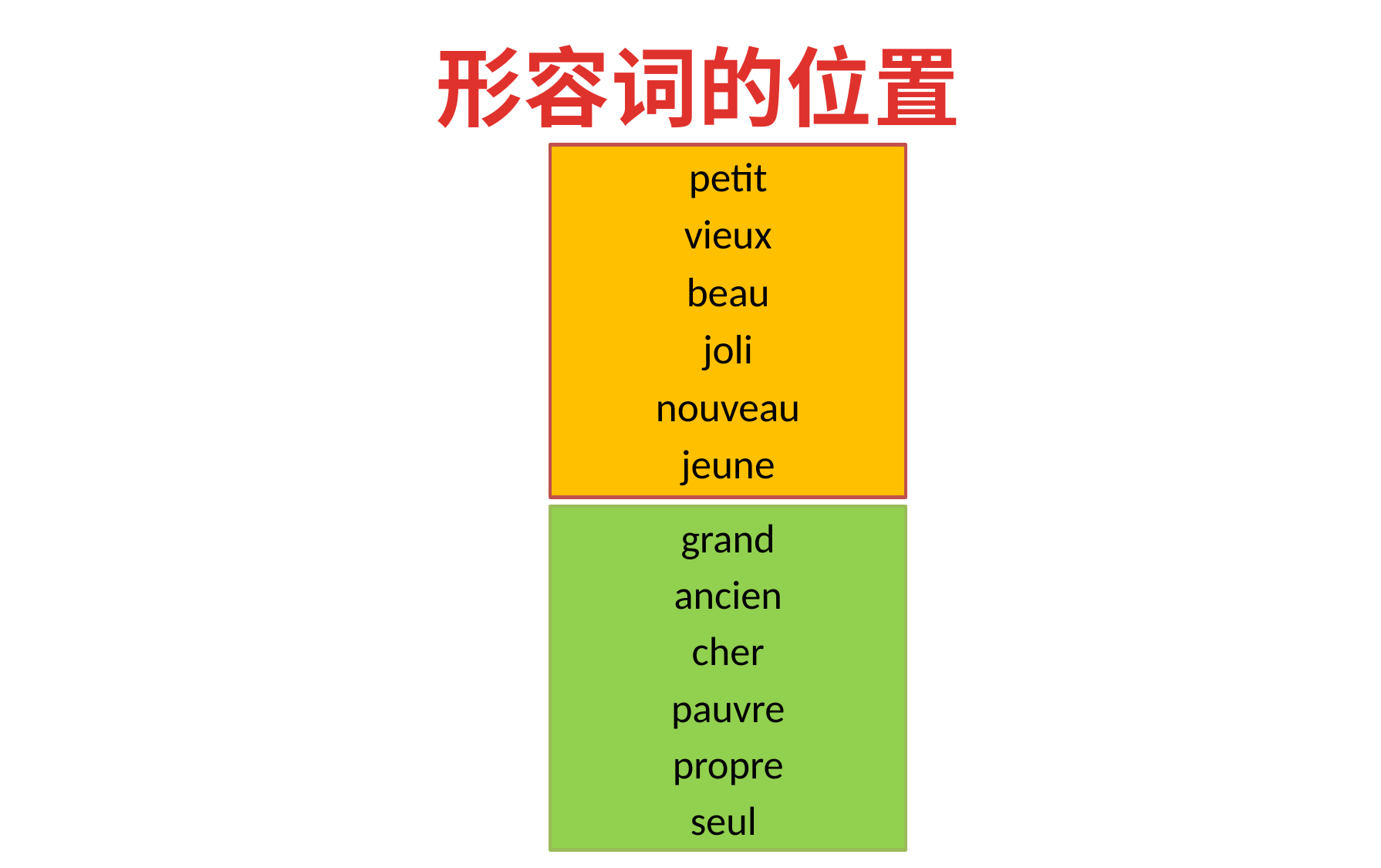

形容词的位置
#
petit
vieux
beau
joli
nouveau
jeune

grand
ancien
cher
pauvre
propre
seul